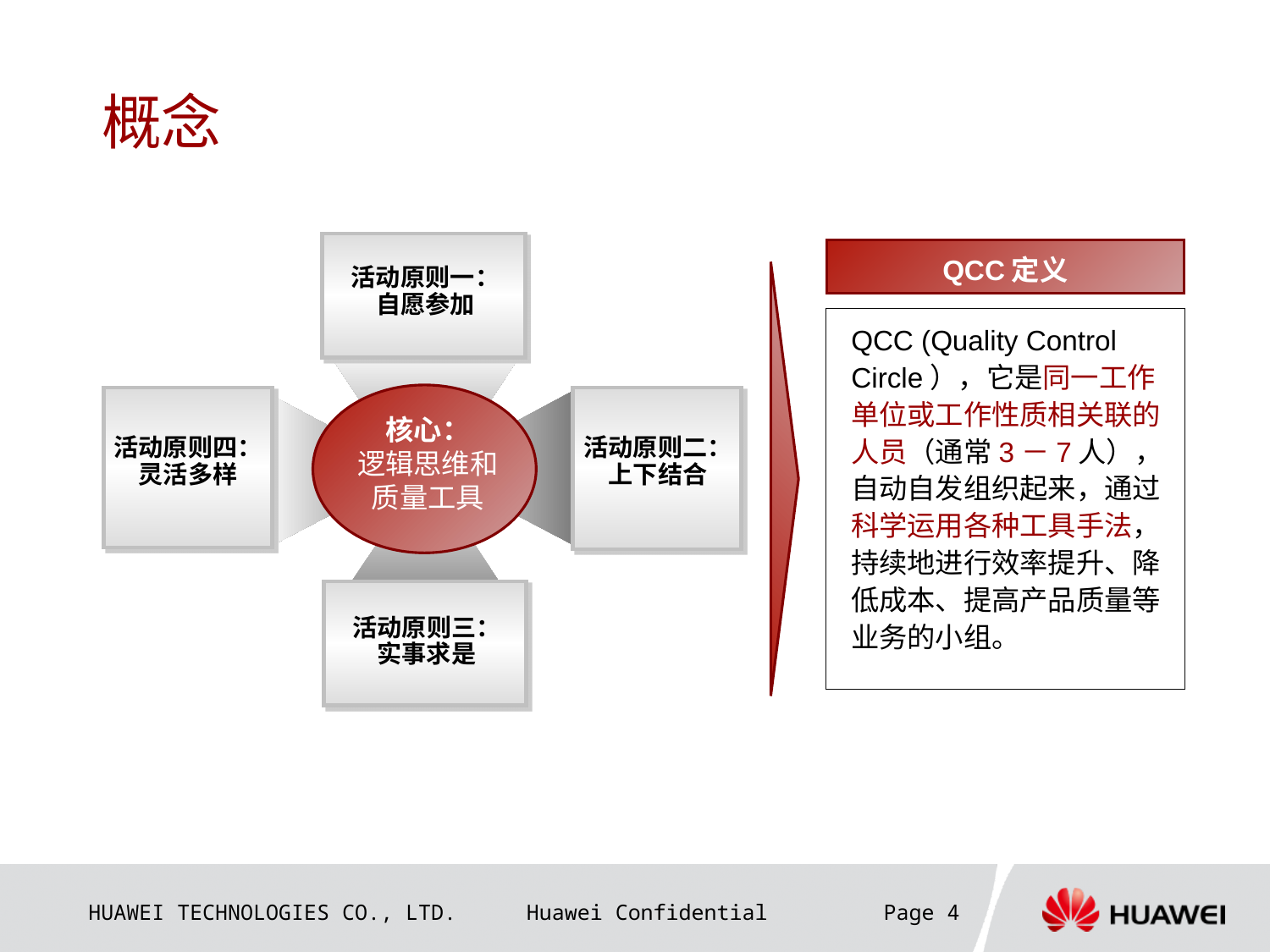

# 概念

QCC定义
活动原则一：自愿参加

QCC (Quality Control  Circle），它是同一工作单位或工作性质相关联的人员（通常3－7人），自动自发组织起来，通过科学运用各种工具手法，持续地进行效率提升、降低成本、提高产品质量等业务的小组。

核心：
逻辑思维和质量工具
活动原则四：灵活多样
活动原则二：上下结合

活动原则三：实事求是
Page 4